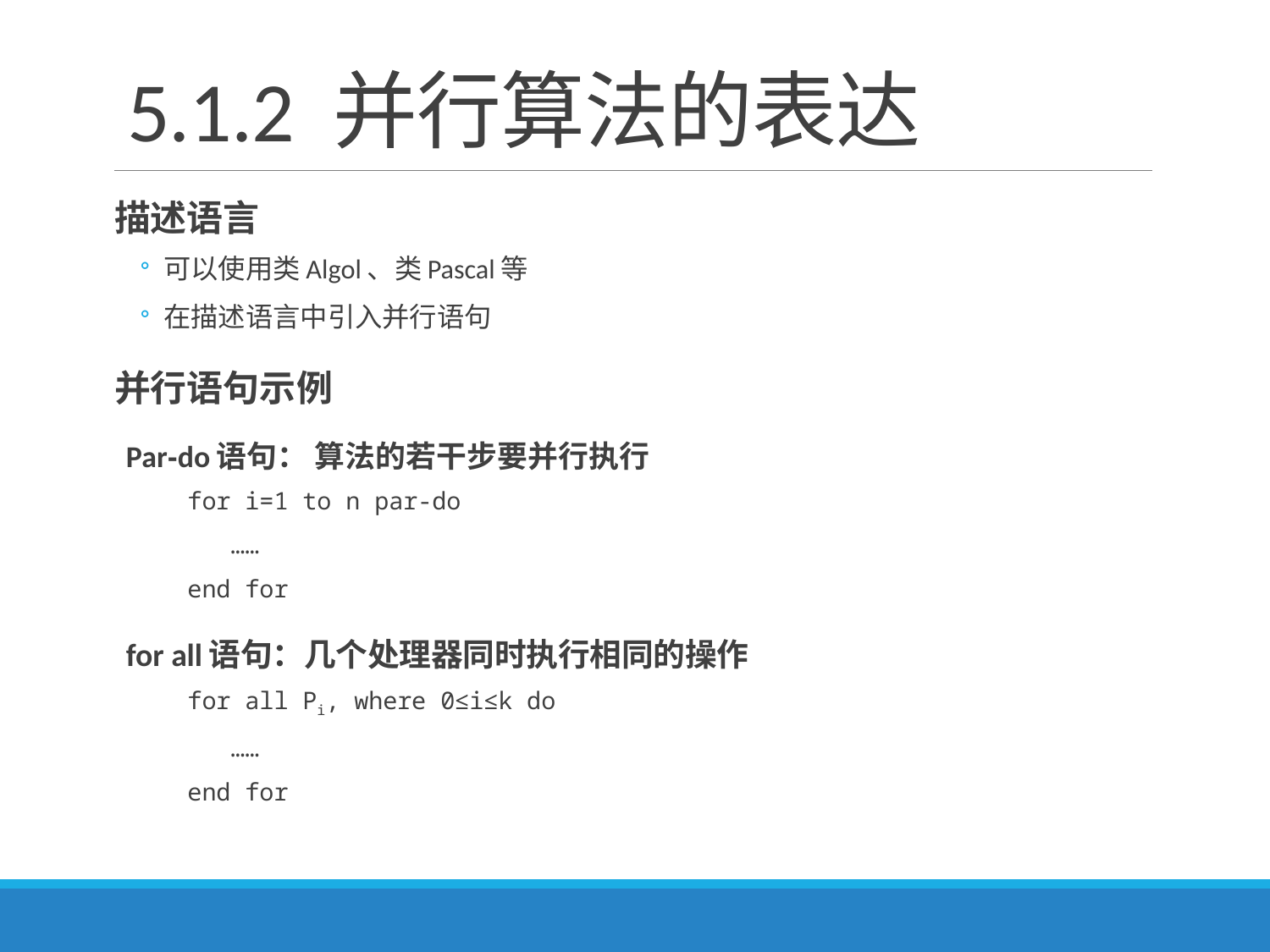

# 5.1.2 并行算法的表达
描述语言
可以使用类Algol、类Pascal等
在描述语言中引入并行语句
并行语句示例
Par‐do语句： 算法的若干步要并行执行
for i=1 to n par‐do
   ……
end for
for all语句：几个处理器同时执行相同的操作
for all Pi, where 0≤i≤k do
   ……
end for

10